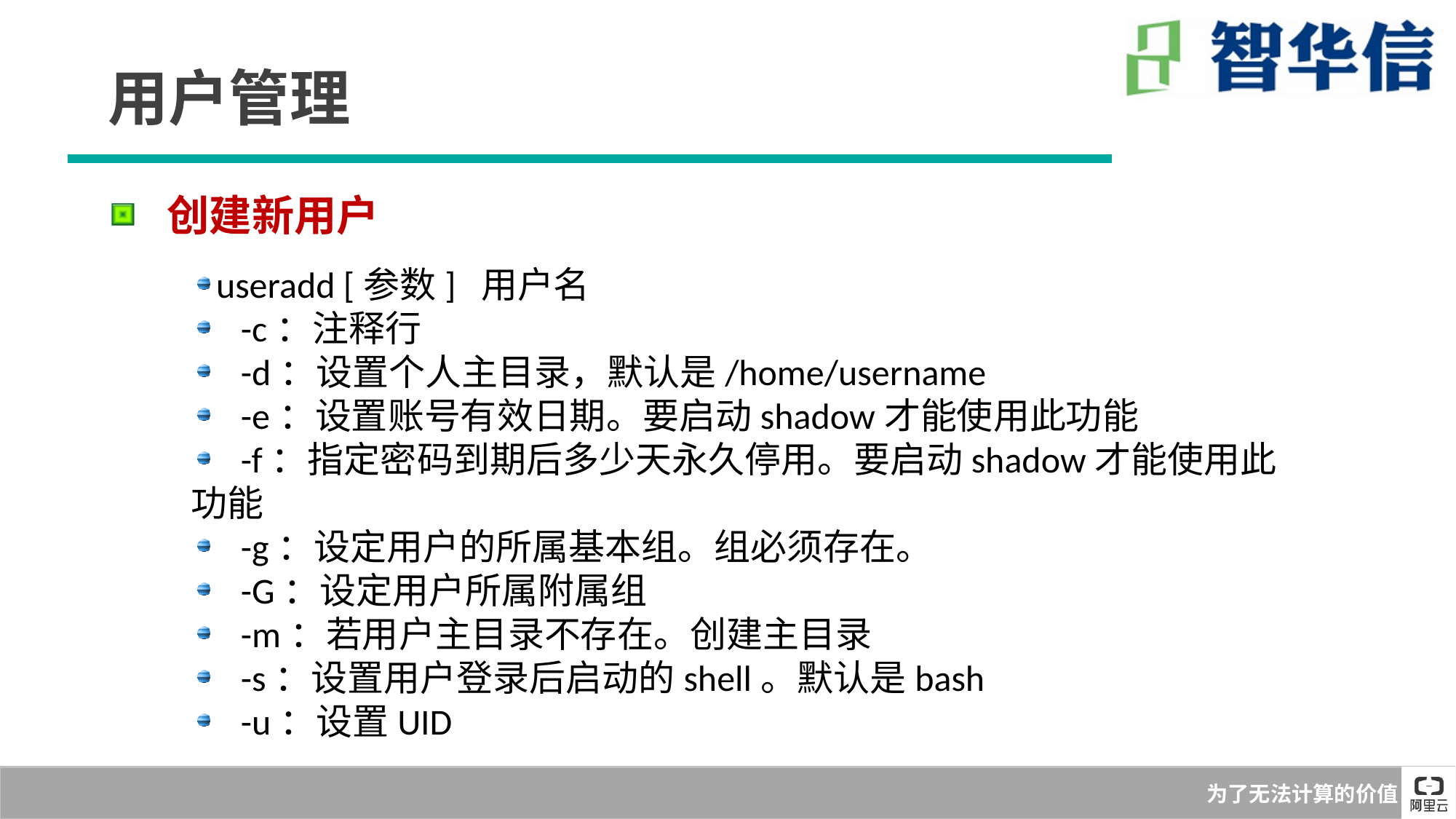

用户管理
  创建新用户
useradd [参数]  用户名
   -c：注释行
   -d：设置个人主目录，默认是/home/username
   -e：设置账号有效日期。要启动shadow才能使用此功能
   -f：指定密码到期后多少天永久停用。要启动shadow才能使用此功能
   -g：设定用户的所属基本组。组必须存在。
   -G：设定用户所属附属组
   -m：若用户主目录不存在。创建主目录
   -s：设置用户登录后启动的shell。默认是bash
   -u：设置UID